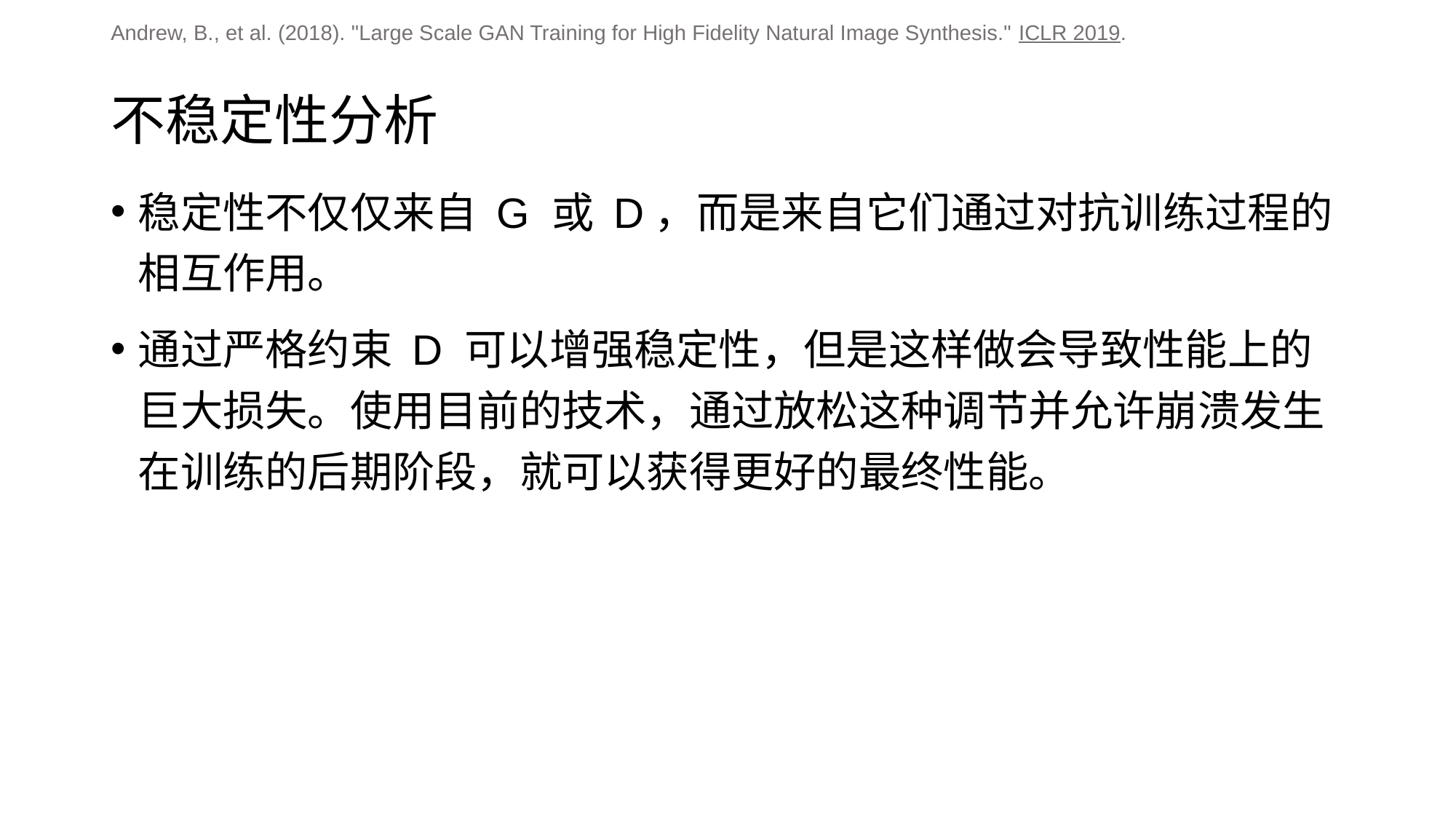

Andrew, B., et al. (2018). "Large Scale GAN Training for High Fidelity Natural Image Synthesis." ICLR 2019.
# 不稳定性分析
稳定性不仅仅来自 G 或 D，而是来自它们通过对抗训练过程的相互作用。
通过严格约束 D 可以增强稳定性，但是这样做会导致性能上的巨大损失。使用目前的技术，通过放松这种调节并允许崩溃发生在训练的后期阶段，就可以获得更好的最终性能。